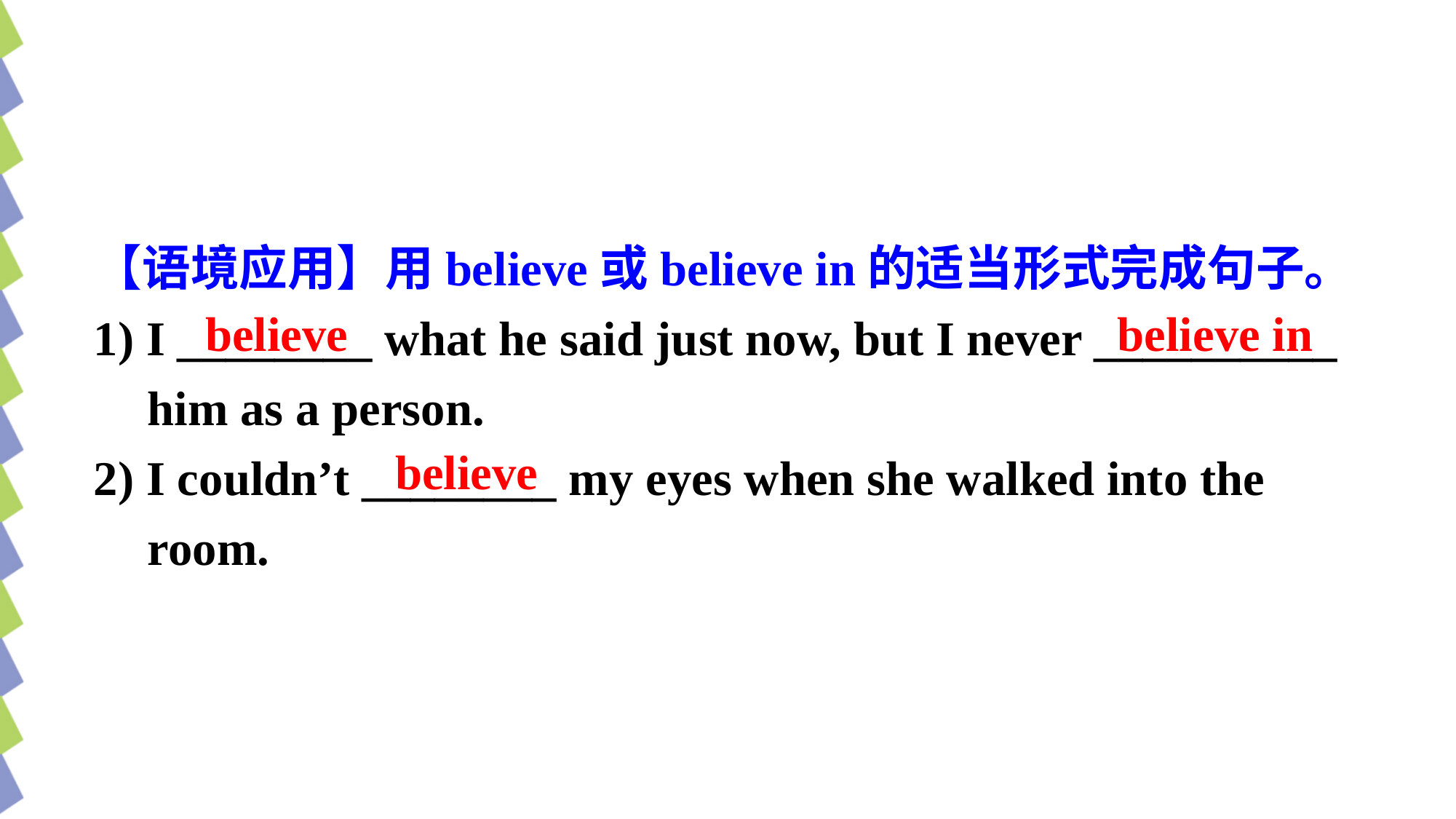

【语境应用】用believe或believe in的适当形式完成句子。
1) I ________ what he said just now, but I never __________ him as a person.
2) I couldn’t ________ my eyes when she walked into the room.
believe
believe in
believe